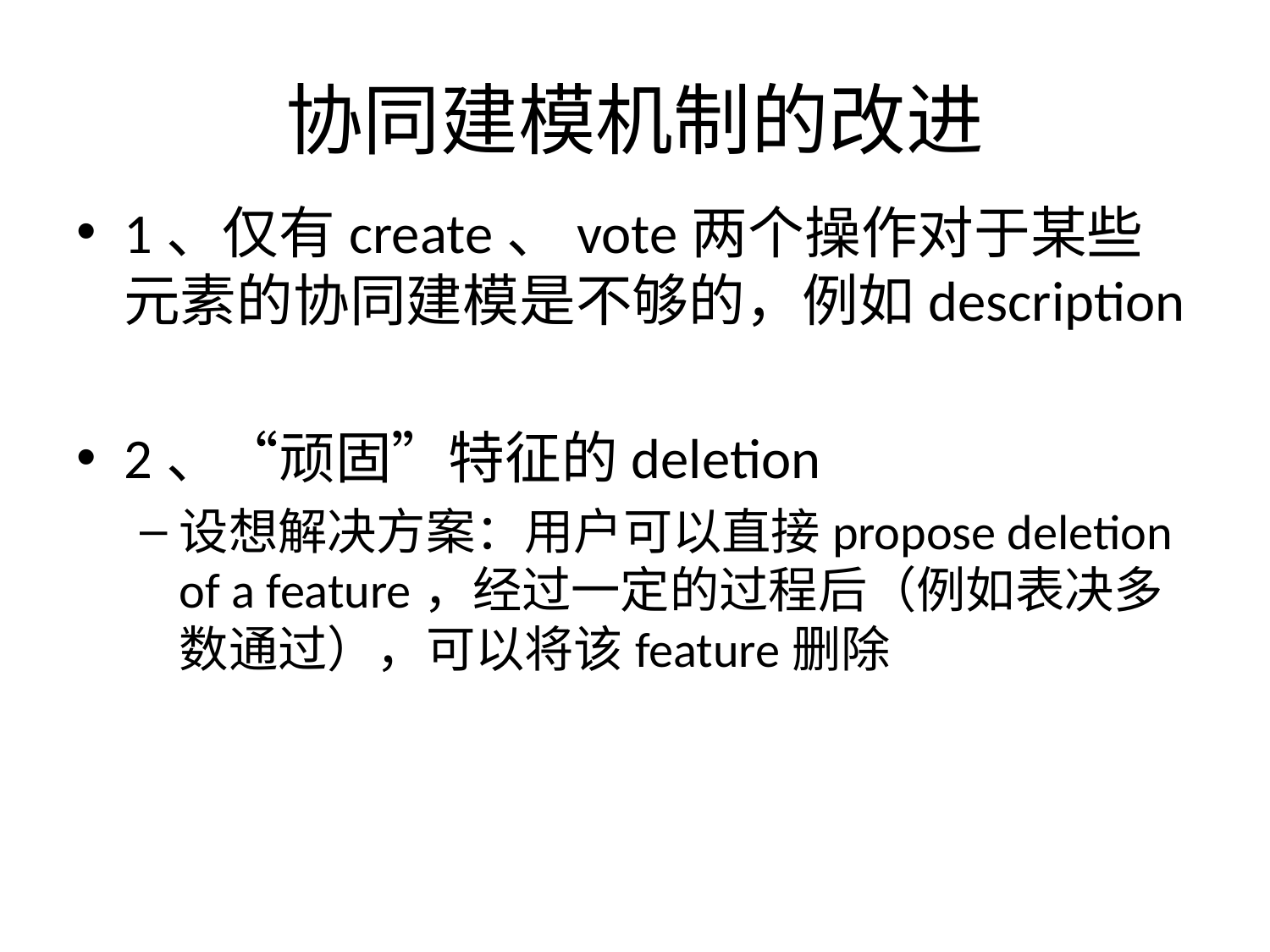

# 协同建模机制的改进
1、仅有create、vote两个操作对于某些元素的协同建模是不够的，例如description

2、“顽固”特征的deletion
设想解决方案：用户可以直接propose deletion of a feature，经过一定的过程后（例如表决多数通过），可以将该feature删除